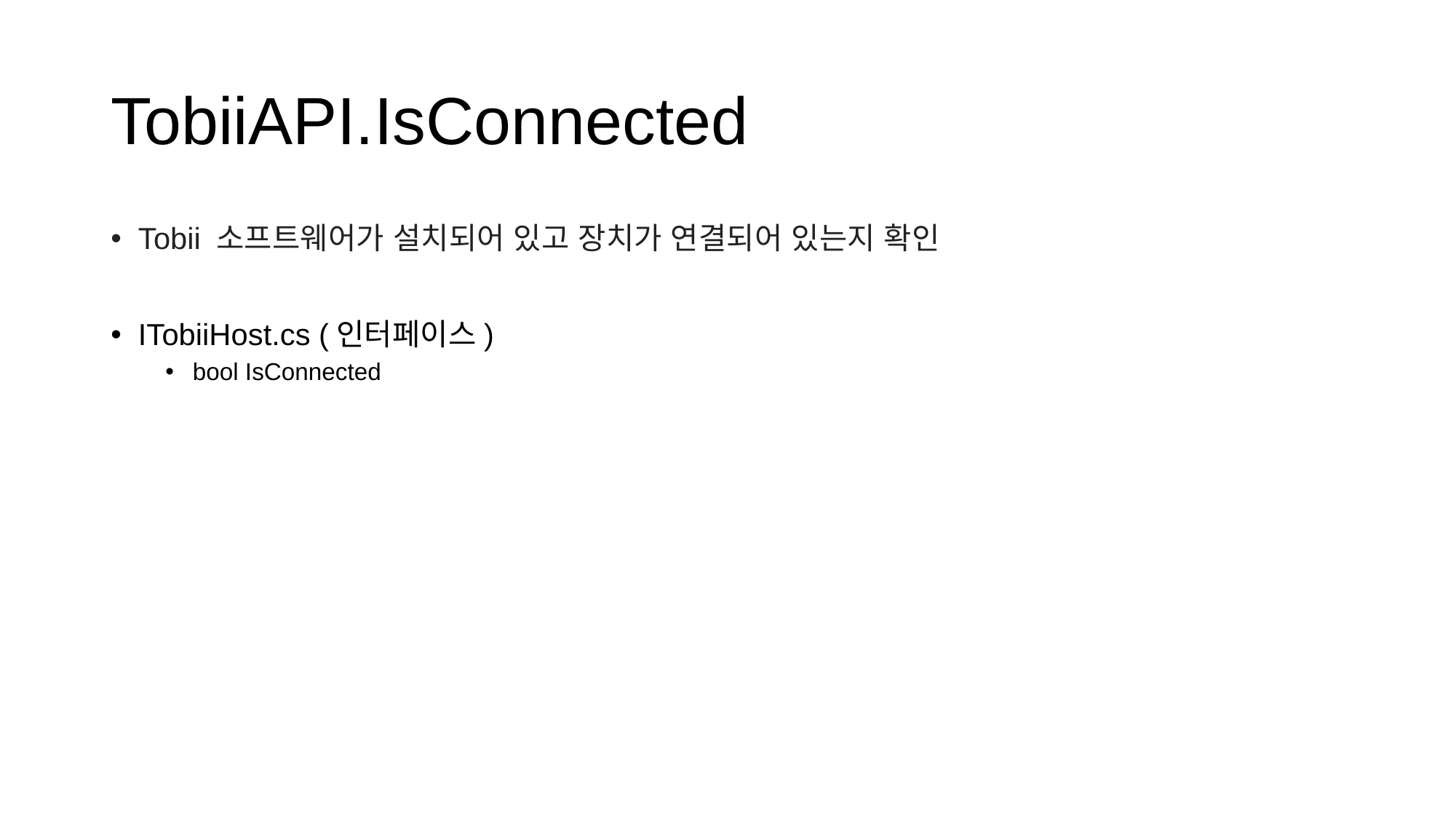

# TobiiAPI.IsConnected
Tobii 소프트웨어가 설치되어 있고 장치가 연결되어 있는지 확인

ITobiiHost.cs (인터페이스)
bool IsConnected